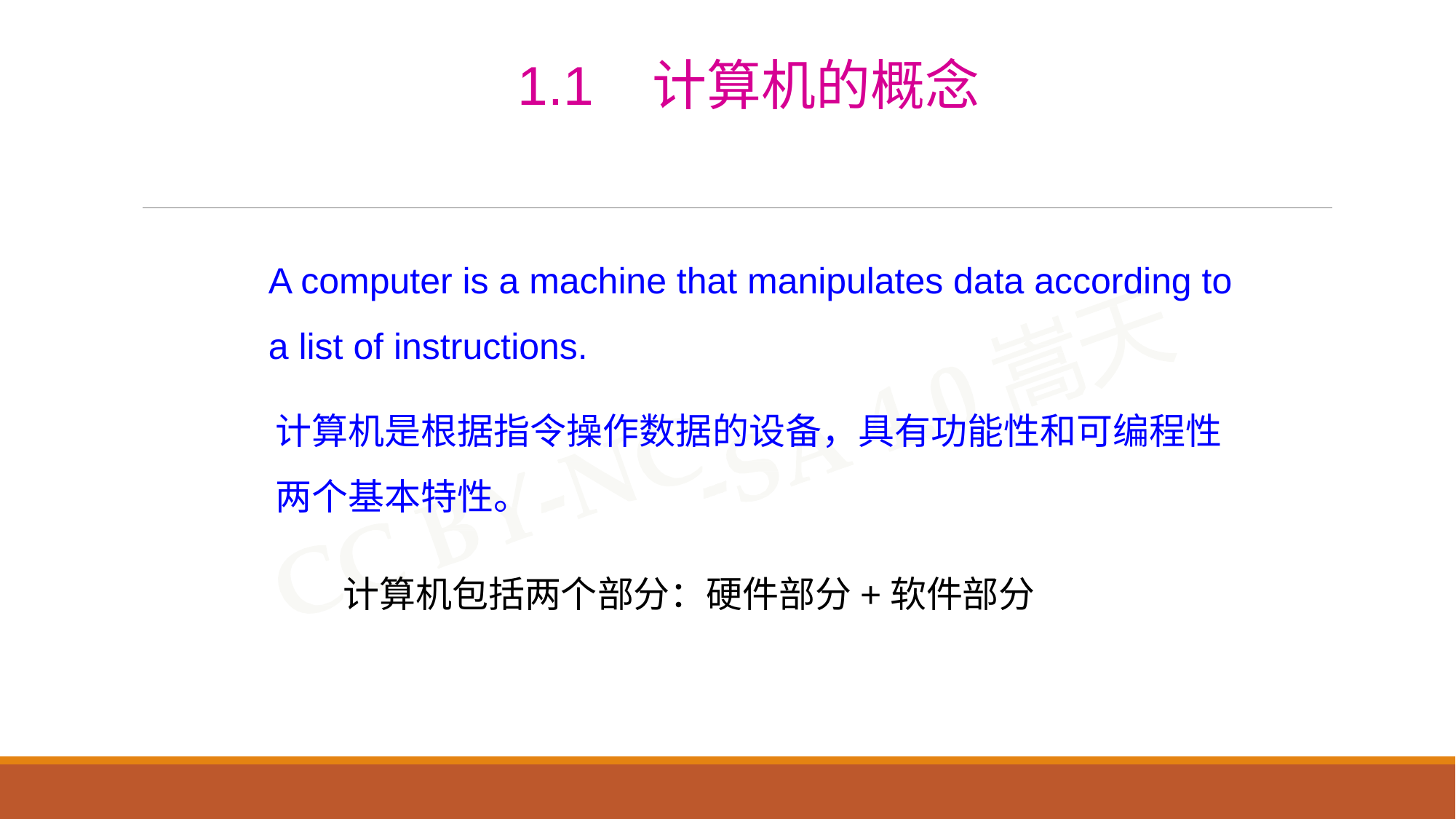

1.1   计算机的概念
A computer is a machine that manipulates data according to a list of instructions.

计算机是根据指令操作数据的设备，具有功能性和可编程性两个基本特性。

计算机包括两个部分：硬件部分+软件部分